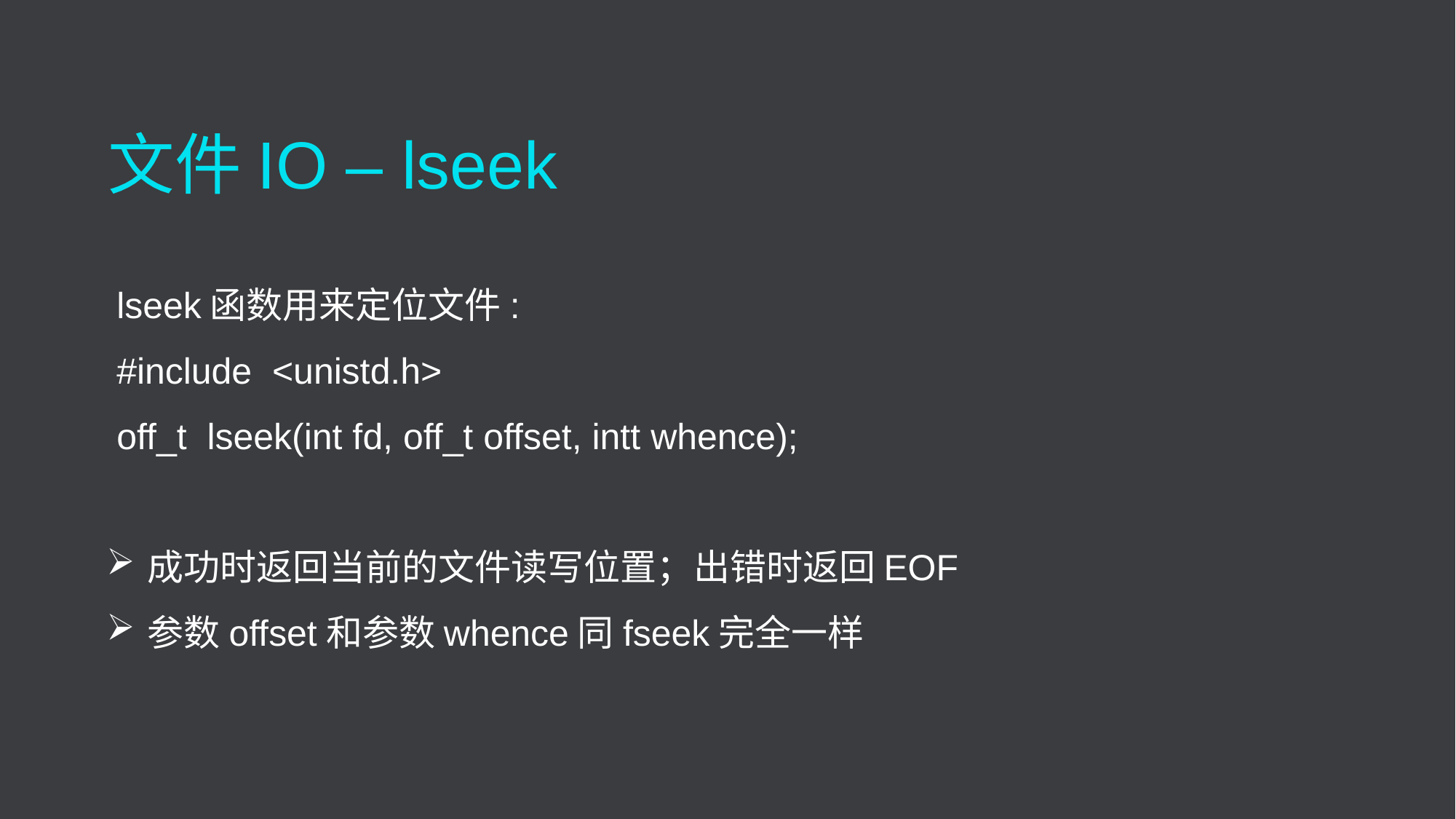

文件IO – lseek
 lseek函数用来定位文件:
 #include  <unistd.h>
 off_t  lseek(int fd, off_t offset, intt whence);

成功时返回当前的文件读写位置；出错时返回EOF
参数offset和参数whence同fseek完全一样